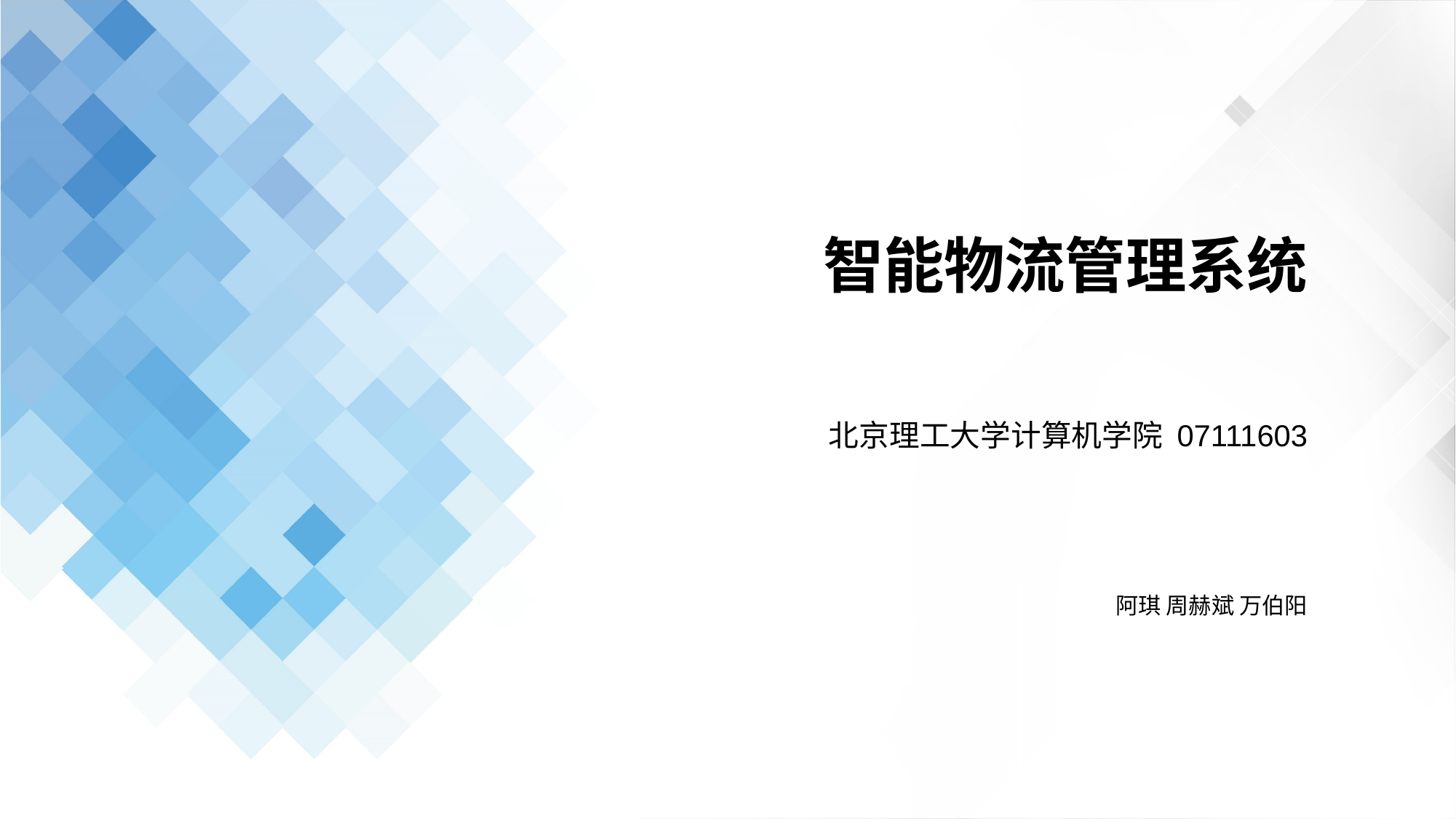

# 智能物流管理系统
北京理工大学计算机学院 07111603
阿琪 周赫斌 万伯阳